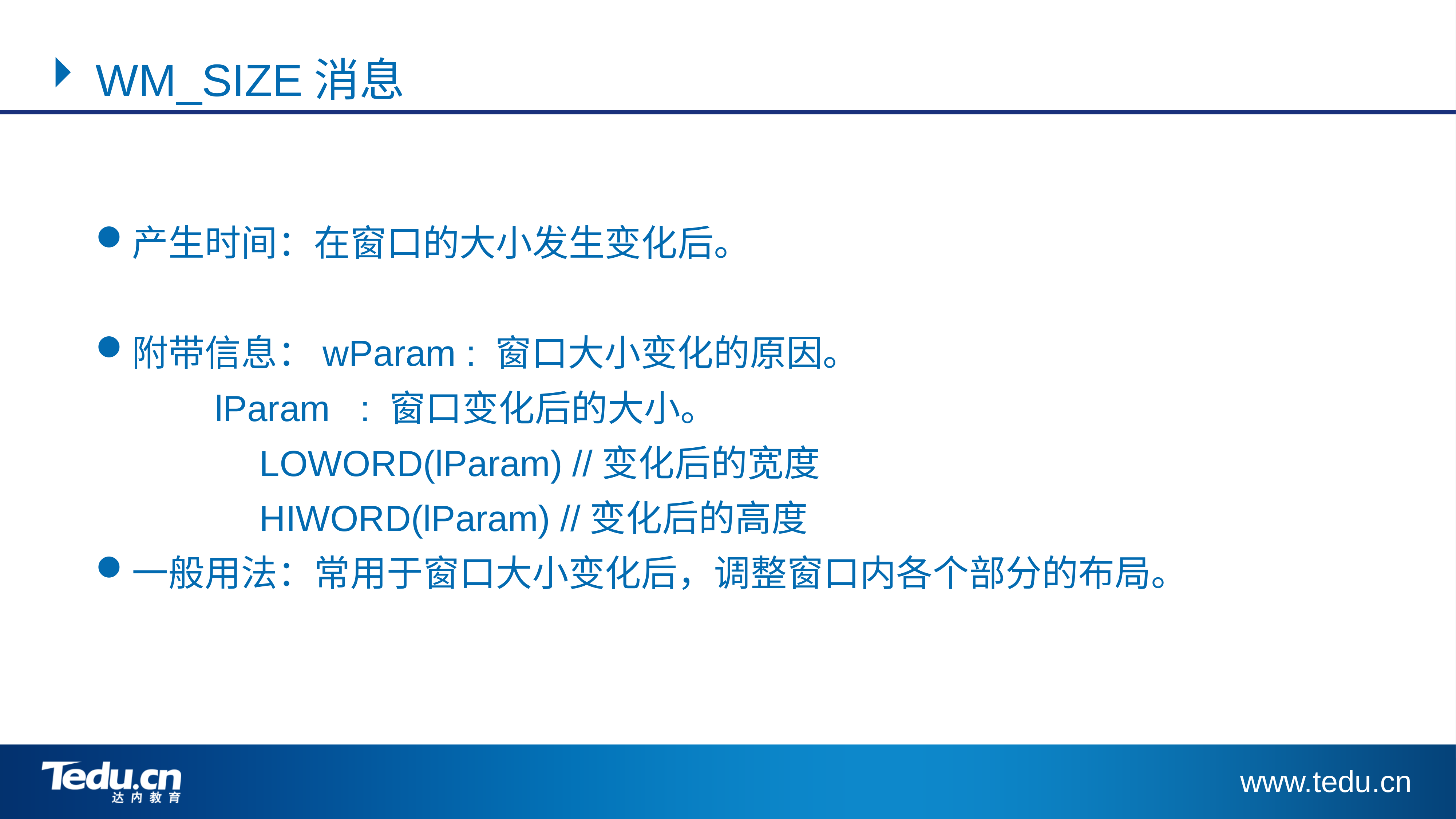

WM_SIZE消息

产生时间：在窗口的大小发生变化后。

附带信息：wParam : 窗口大小变化的原因。
		 lParam   : 窗口变化后的大小。
			LOWORD(lParam) //变化后的宽度
			HIWORD(lParam) //变化后的高度
一般用法：常用于窗口大小变化后，调整窗口内各个部分的布局。